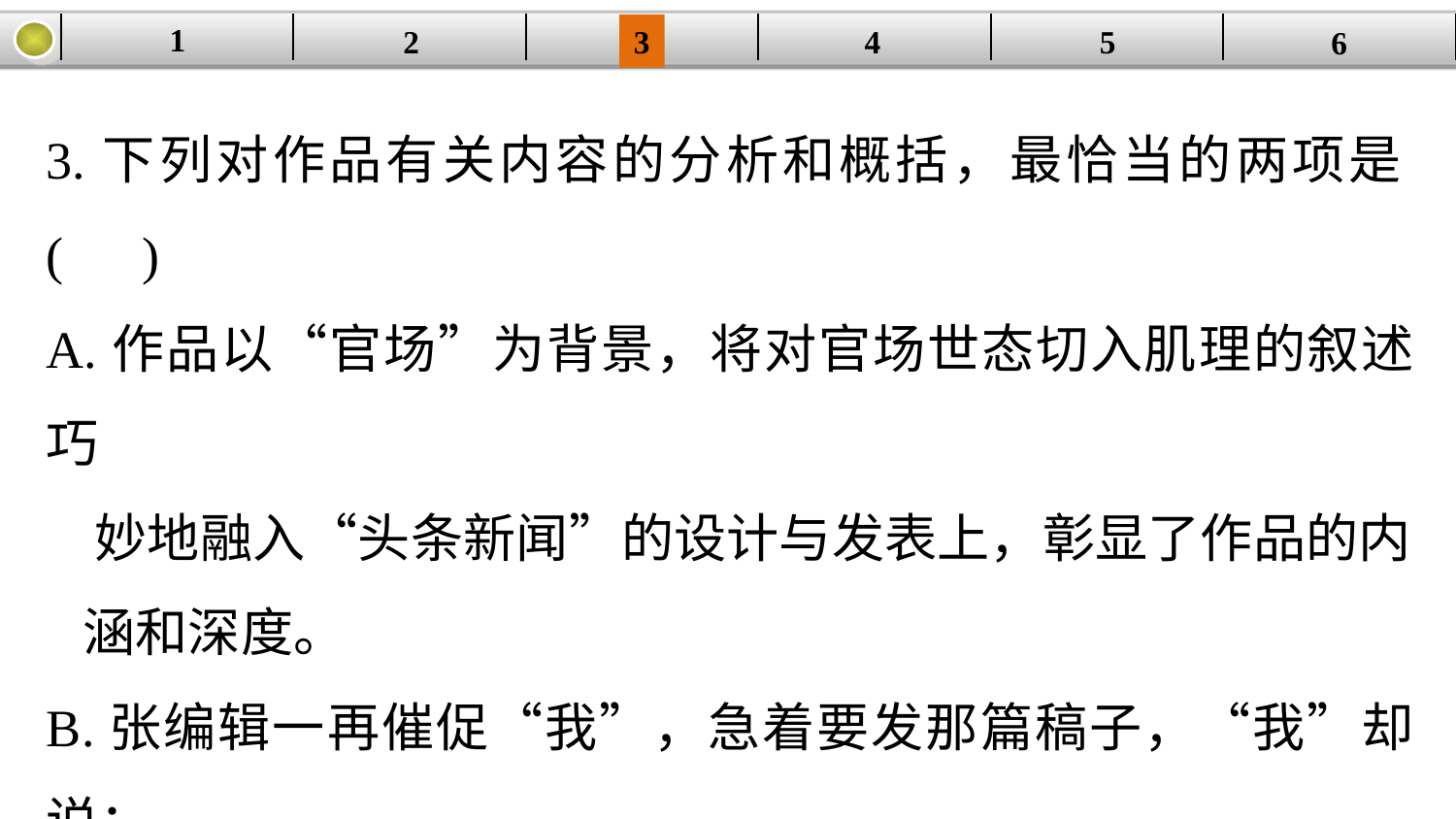

1
|  |  |  |  |  |  |
| --- | --- | --- | --- | --- | --- |
2
3
4
5
6

3.下列对作品有关内容的分析和概括，最恰当的两项是(　)
A.作品以“官场”为背景，将对官场世态切入肌理的叙述巧
   妙地融入“头条新闻”的设计与发表上，彰显了作品的内
  涵和深度。
B.张编辑一再催促“我”，急着要发那篇稿子，“我”却说：
  “再等等，我让你发时你再发。”这里通过对比，表现了
   二人一个急躁，一个沉稳。